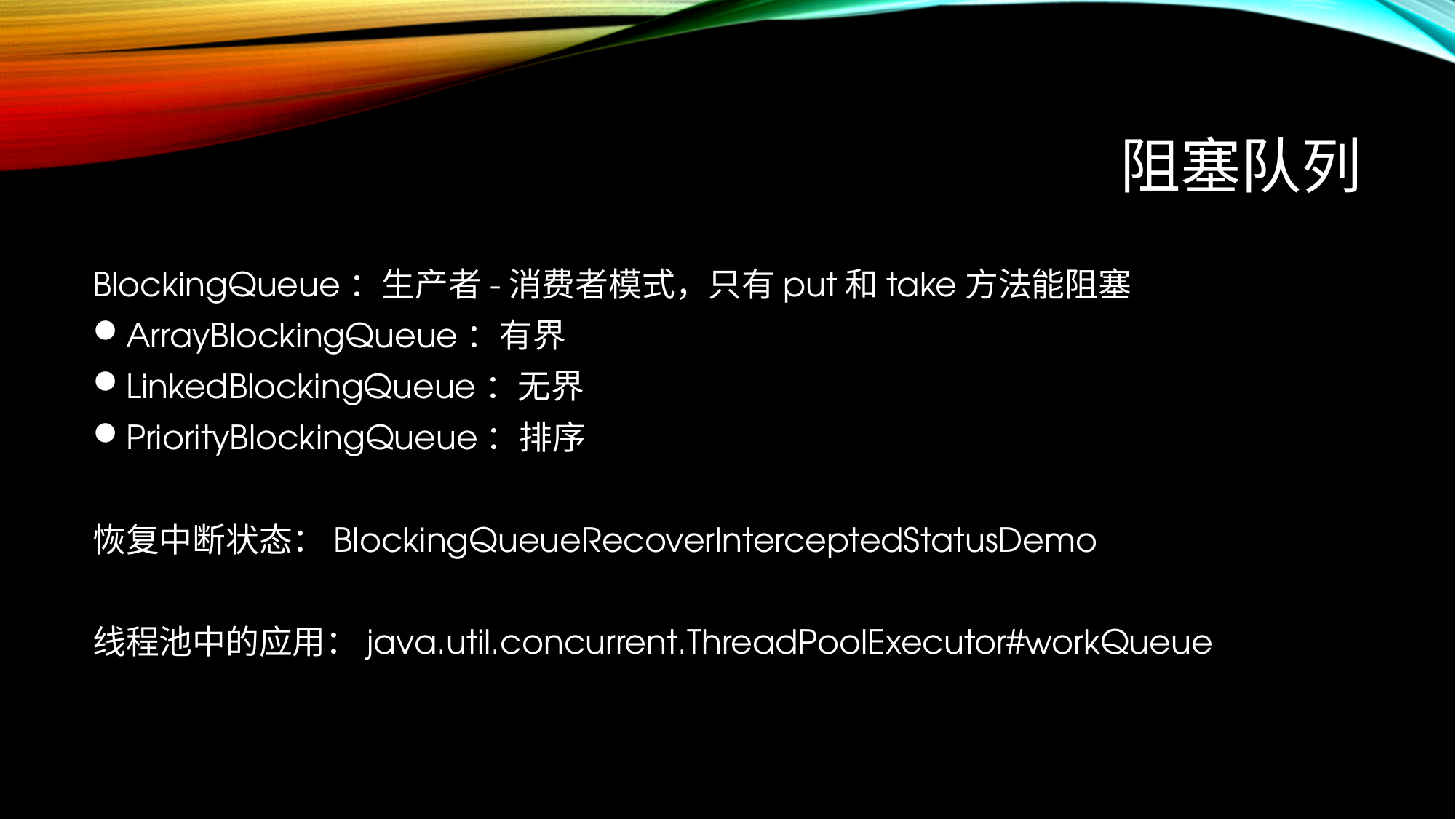

# 阻塞队列
BlockingQueue：生产者-消费者模式，只有put和take方法能阻塞
ArrayBlockingQueue：有界
LinkedBlockingQueue：无界
PriorityBlockingQueue：排序

恢复中断状态：BlockingQueueRecoverInterceptedStatusDemo

线程池中的应用：java.util.concurrent.ThreadPoolExecutor#workQueue